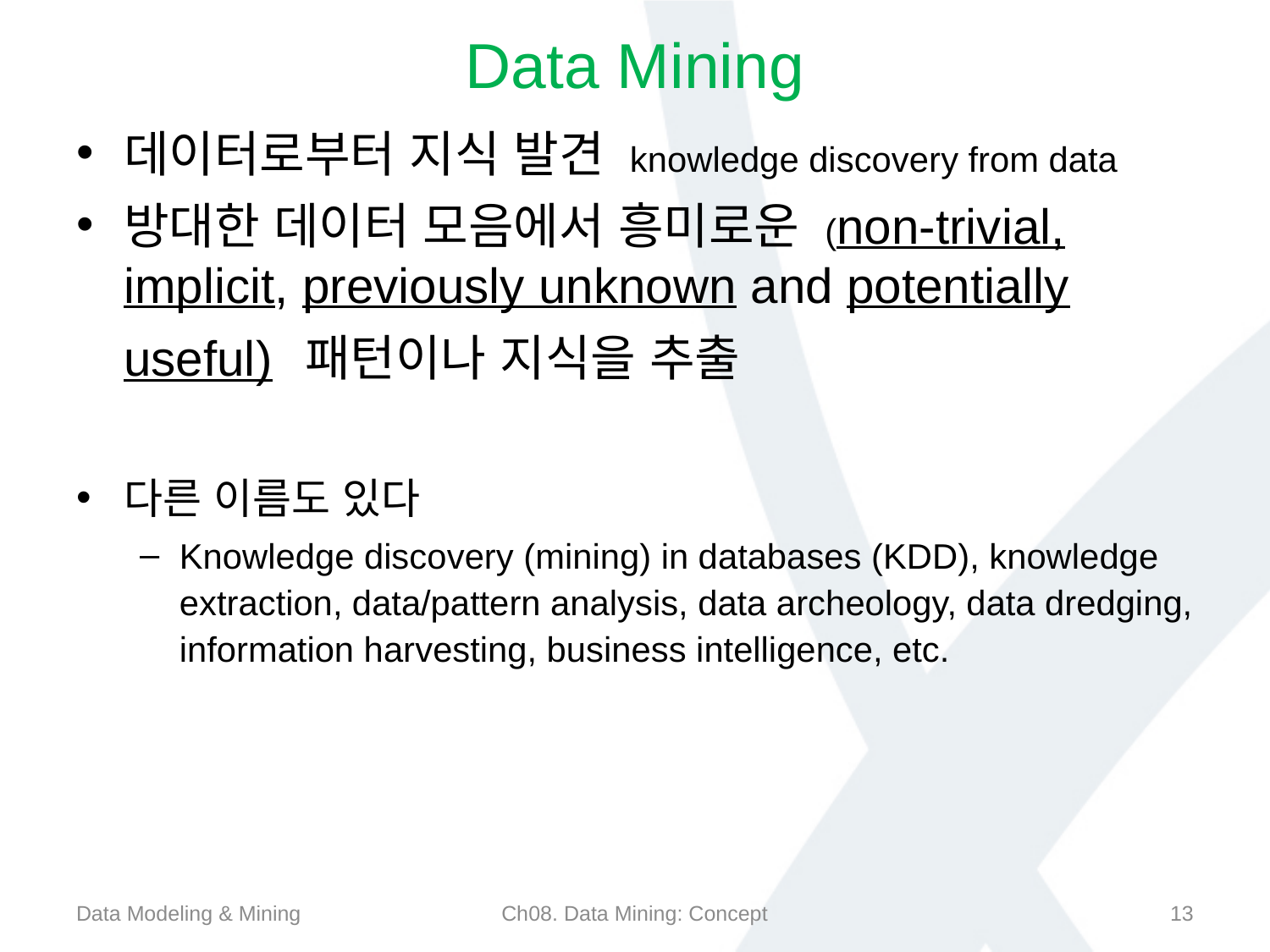

# Data Mining
데이터로부터 지식 발견 knowledge discovery from data
방대한 데이터 모음에서 흥미로운 (non-trivial, implicit, previously unknown and potentially useful) 패턴이나 지식을 추출

다른 이름도 있다
Knowledge discovery (mining) in databases (KDD), knowledge extraction, data/pattern analysis, data archeology, data dredging, information harvesting, business intelligence, etc.

Data Modeling & Mining
Ch08. Data Mining: Concept
13